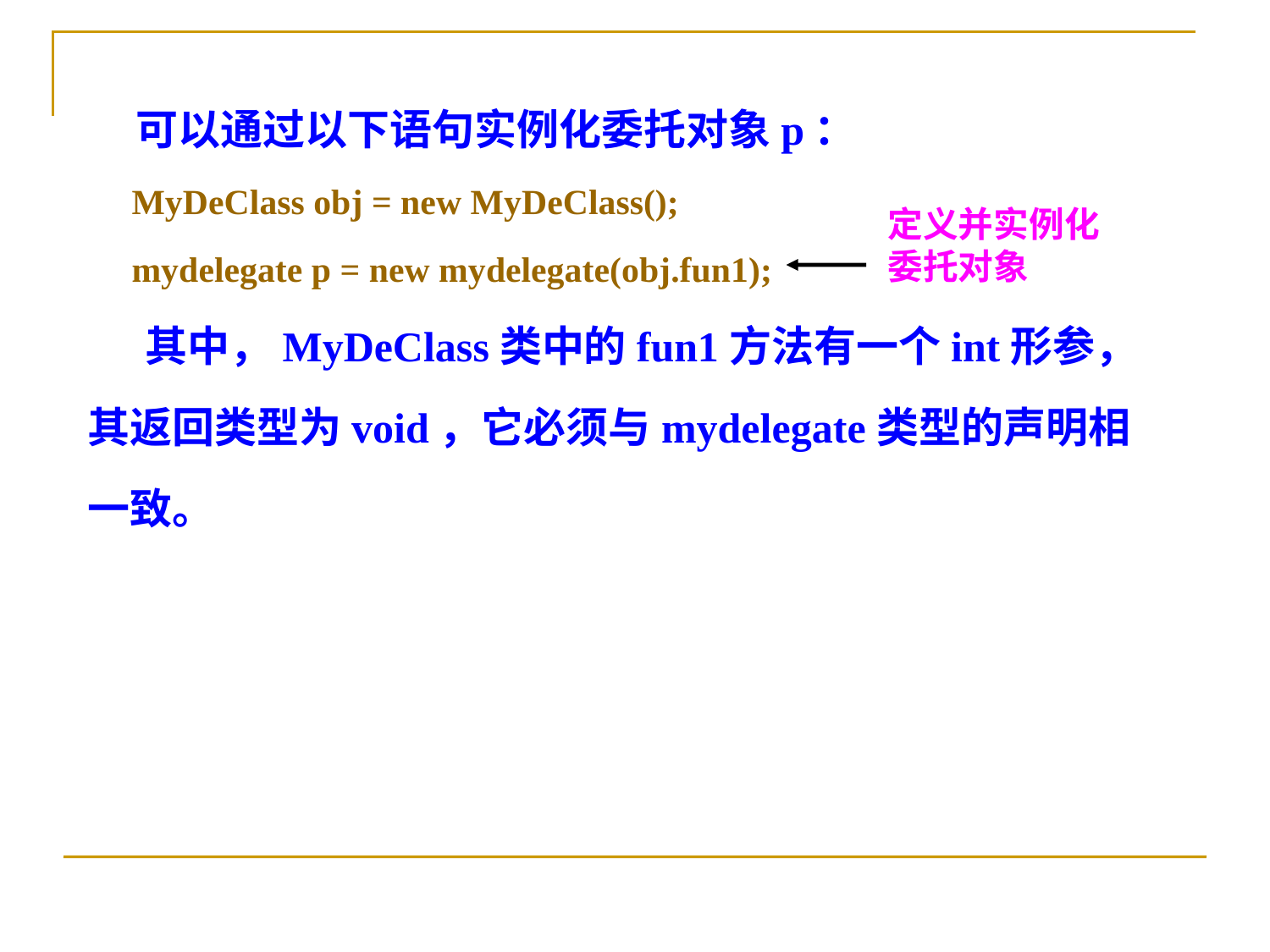

可以通过以下语句实例化委托对象p：
     MyDeClass obj = new MyDeClass();
     mydelegate p = new mydelegate(obj.fun1);
     其中，MyDeClass类中的fun1方法有一个int形参，其返回类型为void，它必须与mydelegate类型的声明相一致。
定义并实例化委托对象